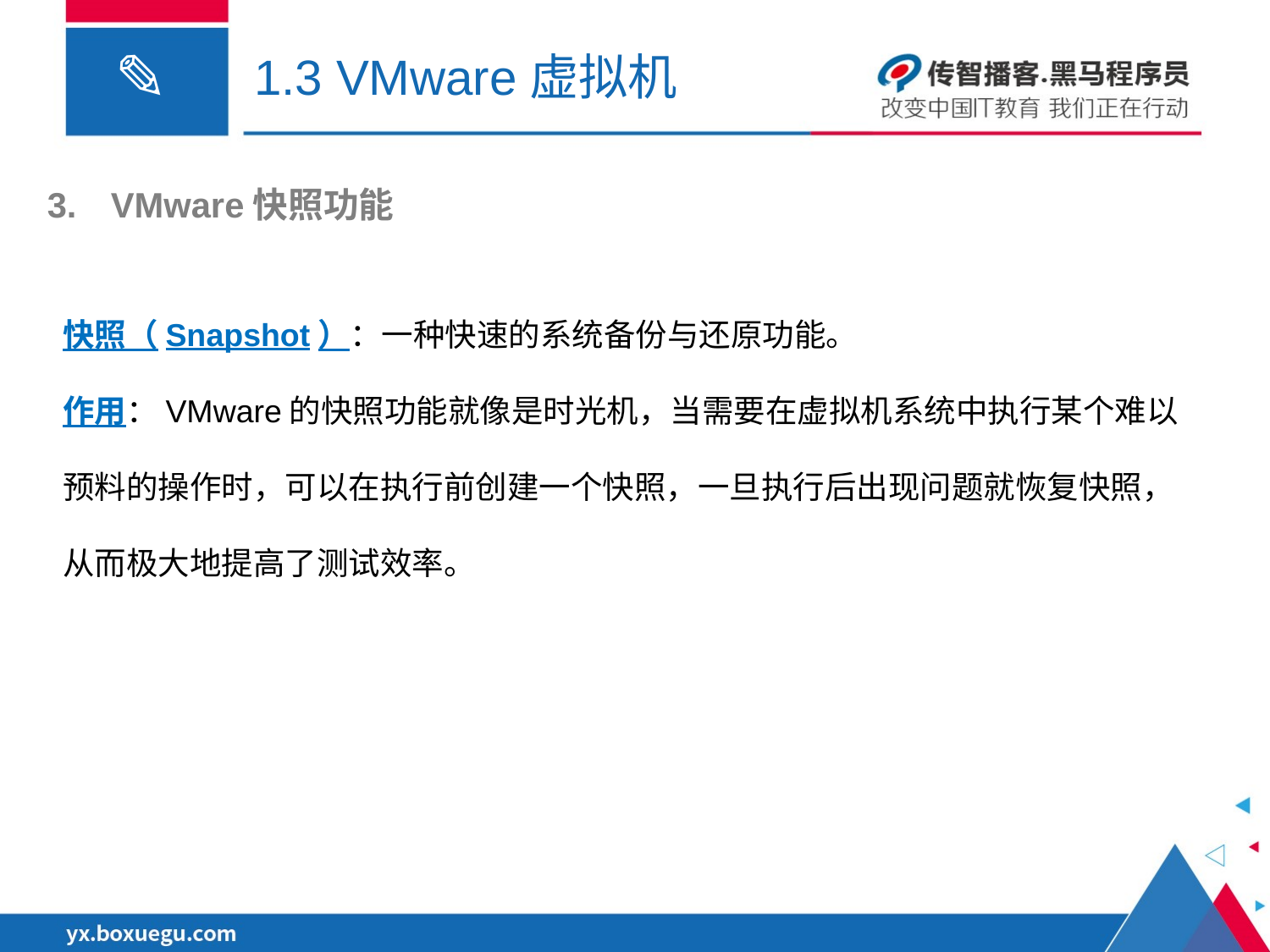

# 1.3 VMware虚拟机
VMware快照功能
快照（Snapshot）：一种快速的系统备份与还原功能。
作用：VMware的快照功能就像是时光机，当需要在虚拟机系统中执行某个难以预料的操作时，可以在执行前创建一个快照，一旦执行后出现问题就恢复快照，从而极大地提高了测试效率。